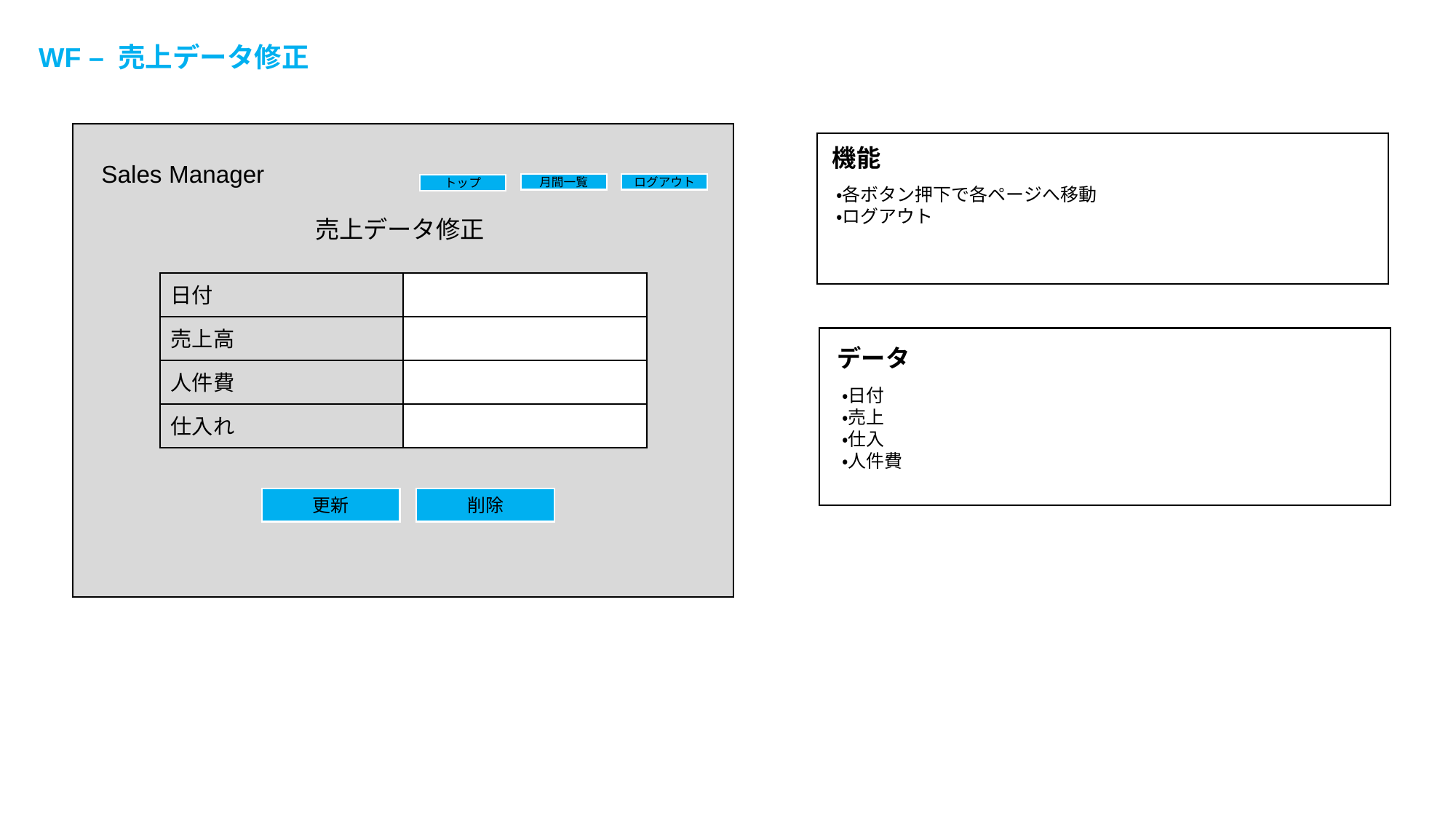

WF – 売上データ修正

機能
Sales Manager
月間一覧
ログアウト
トップ
・各ボタン押下で各ページへ移動
・ログアウト
売上データ修正
| 日付 |  |
| --- | --- |
| 売上高 |  |
| 人件費 |  |
| 仕入れ |  |

データ
・日付
・売上
・仕入
・人件費
削除
更新